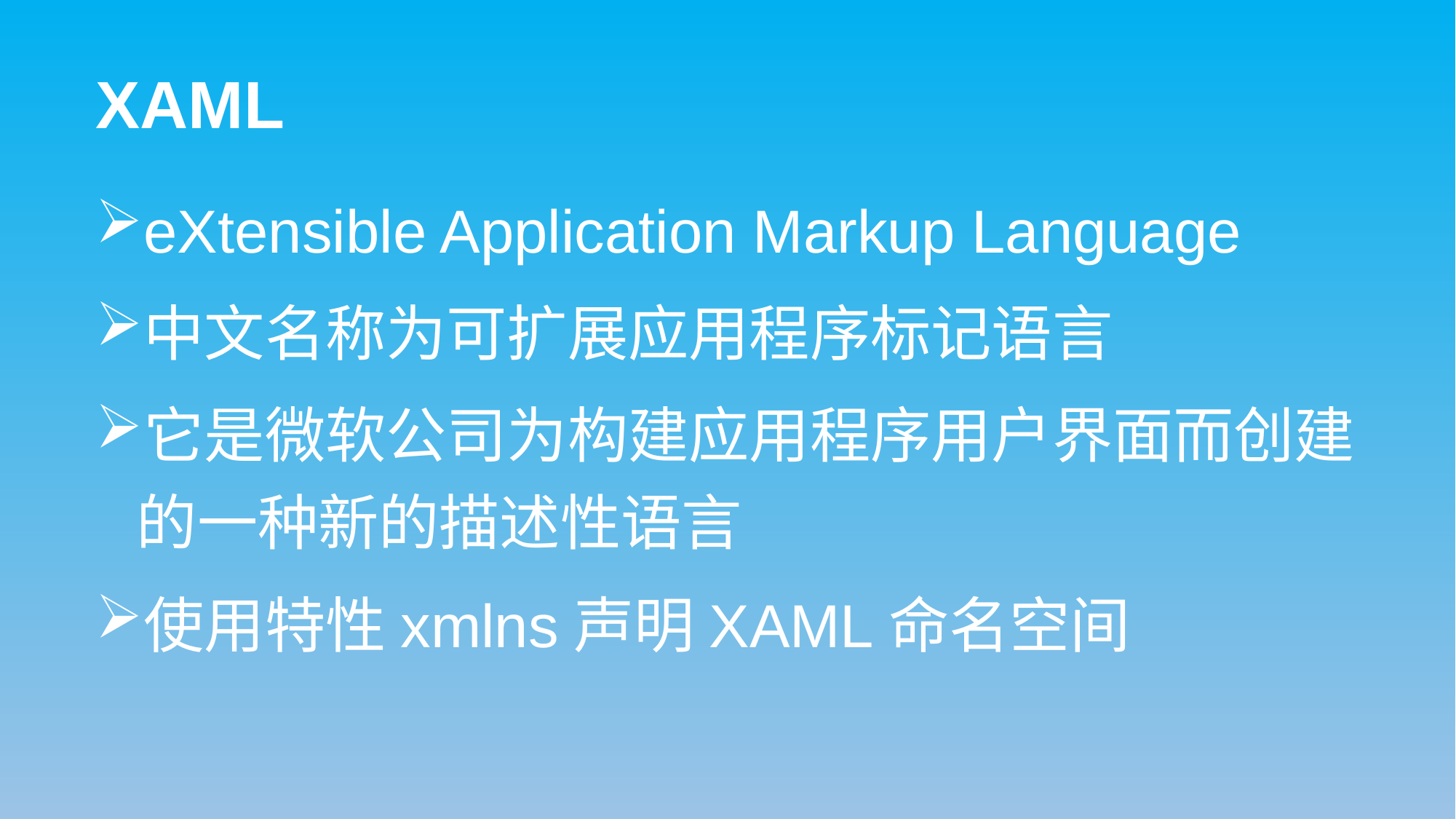

# XAML
eXtensible Application Markup Language
中文名称为可扩展应用程序标记语言
它是微软公司为构建应用程序用户界面而创建的一种新的描述性语言
使用特性xmlns声明XAML命名空间